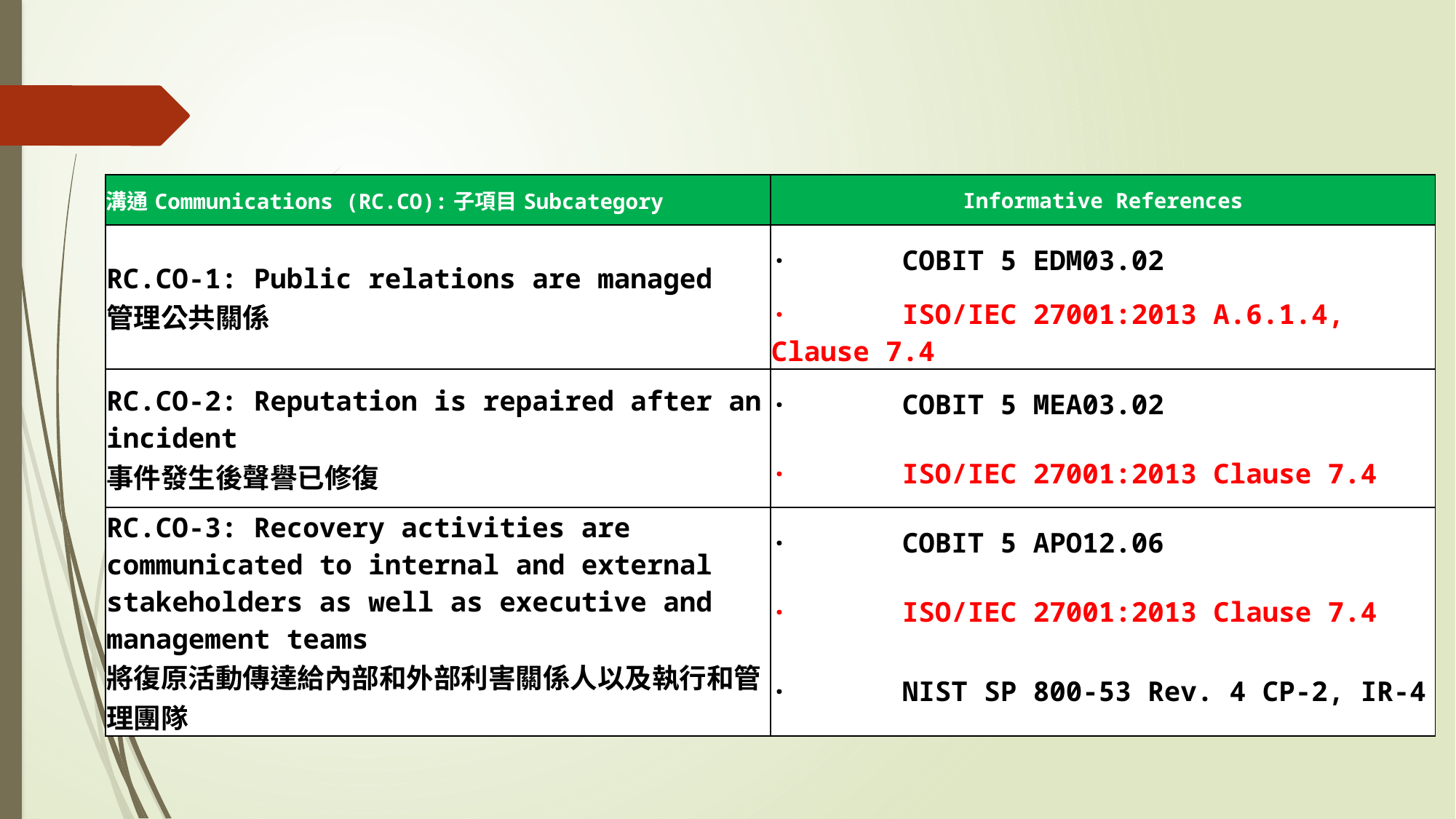

| 溝通Communications (RC.CO):子項目Subcategory | Informative References |
| --- | --- |
| RC.CO-1: Public relations are managed 管理公共關係 | ·       COBIT 5 EDM03.02 |
|  | ·       ISO/IEC 27001:2013 A.6.1.4, Clause 7.4 |
| RC.CO-2: Reputation is repaired after an incident 事件發生後聲譽已修復 | ·       COBIT 5 MEA03.02 |
|  | ·       ISO/IEC 27001:2013 Clause 7.4 |
| RC.CO-3: Recovery activities are communicated to internal and external stakeholders as well as executive and management teams 將復原活動傳達給內部和外部利害關係人以及執行和管理團隊 | ·       COBIT 5 APO12.06 |
|  | ·       ISO/IEC 27001:2013 Clause 7.4 |
|  | ·       NIST SP 800-53 Rev. 4 CP-2, IR-4 |